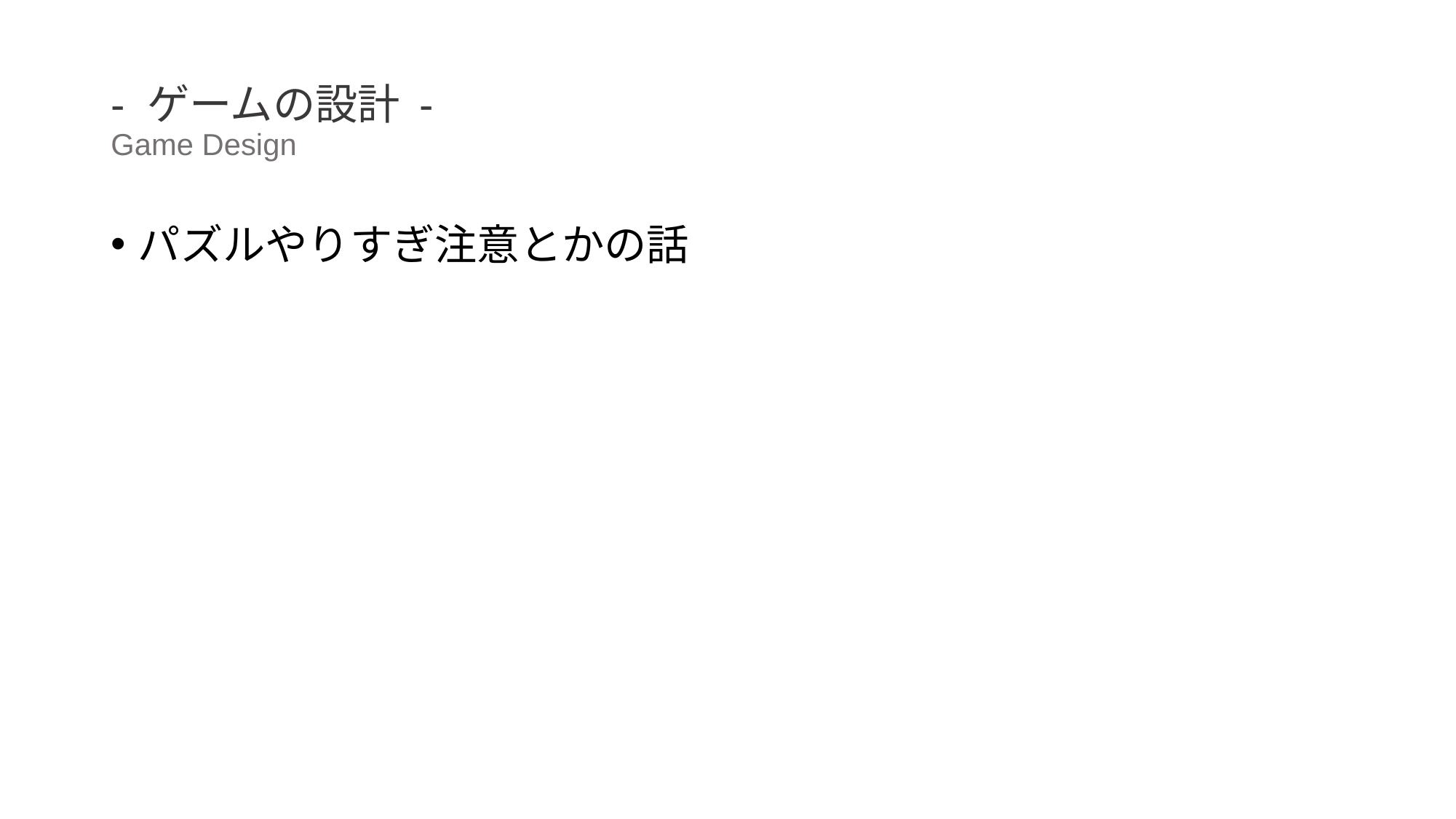

# - ゲームの設計 - Game Design
パズルやりすぎ注意とかの話